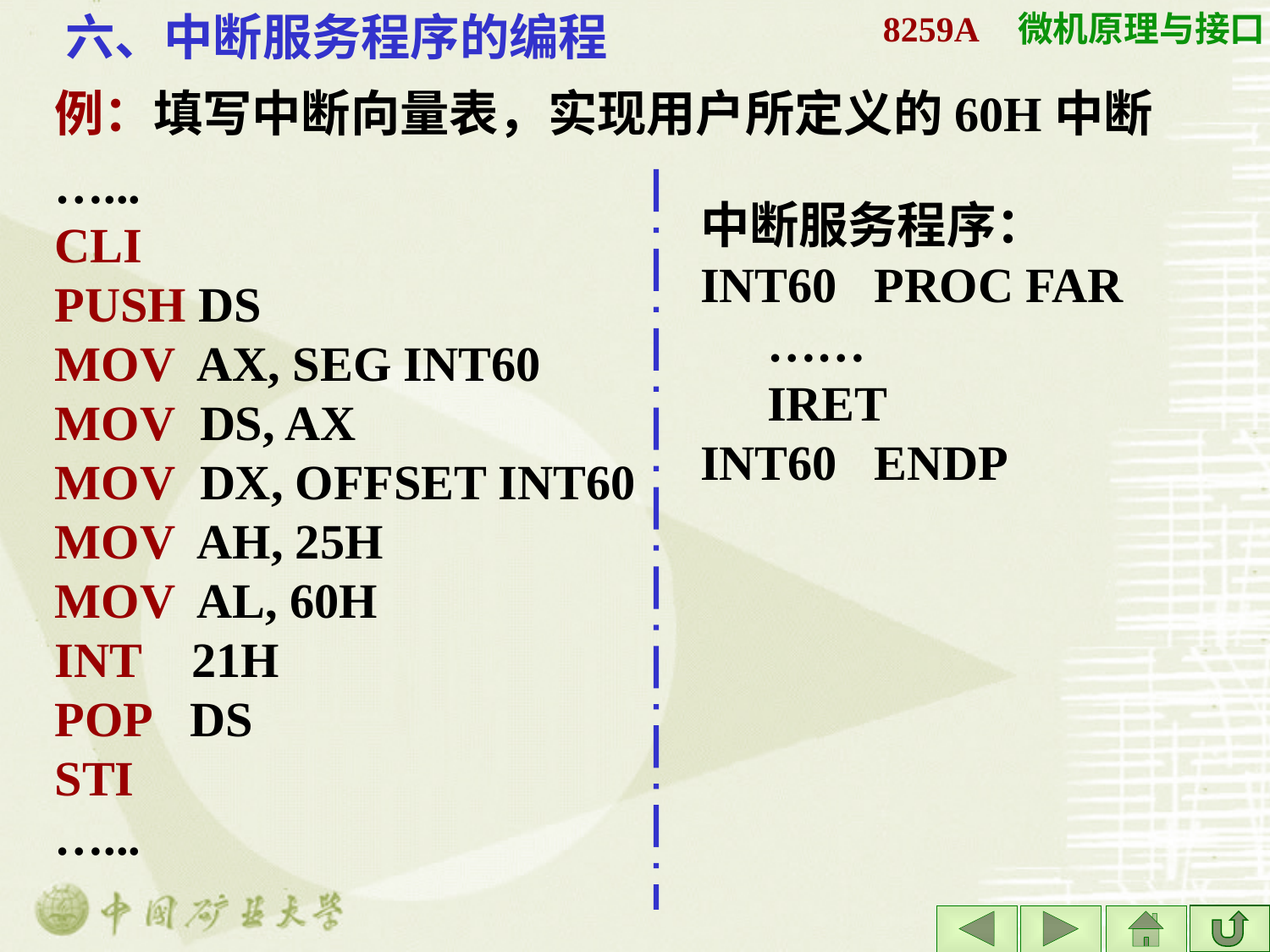

六、中断服务程序的编程
# 8259A
例：填写中断向量表，实现用户所定义的60H中断
…...
CLI
PUSH DS
MOV  AX, SEG INT60
MOV  DS, AX
MOV  DX, OFFSET INT60
MOV  AH, 25H
MOV  AL, 60H
INT    21H
POP   DS
STI
…...

中断服务程序：
INT60   PROC FAR
……
IRET
INT60   ENDP